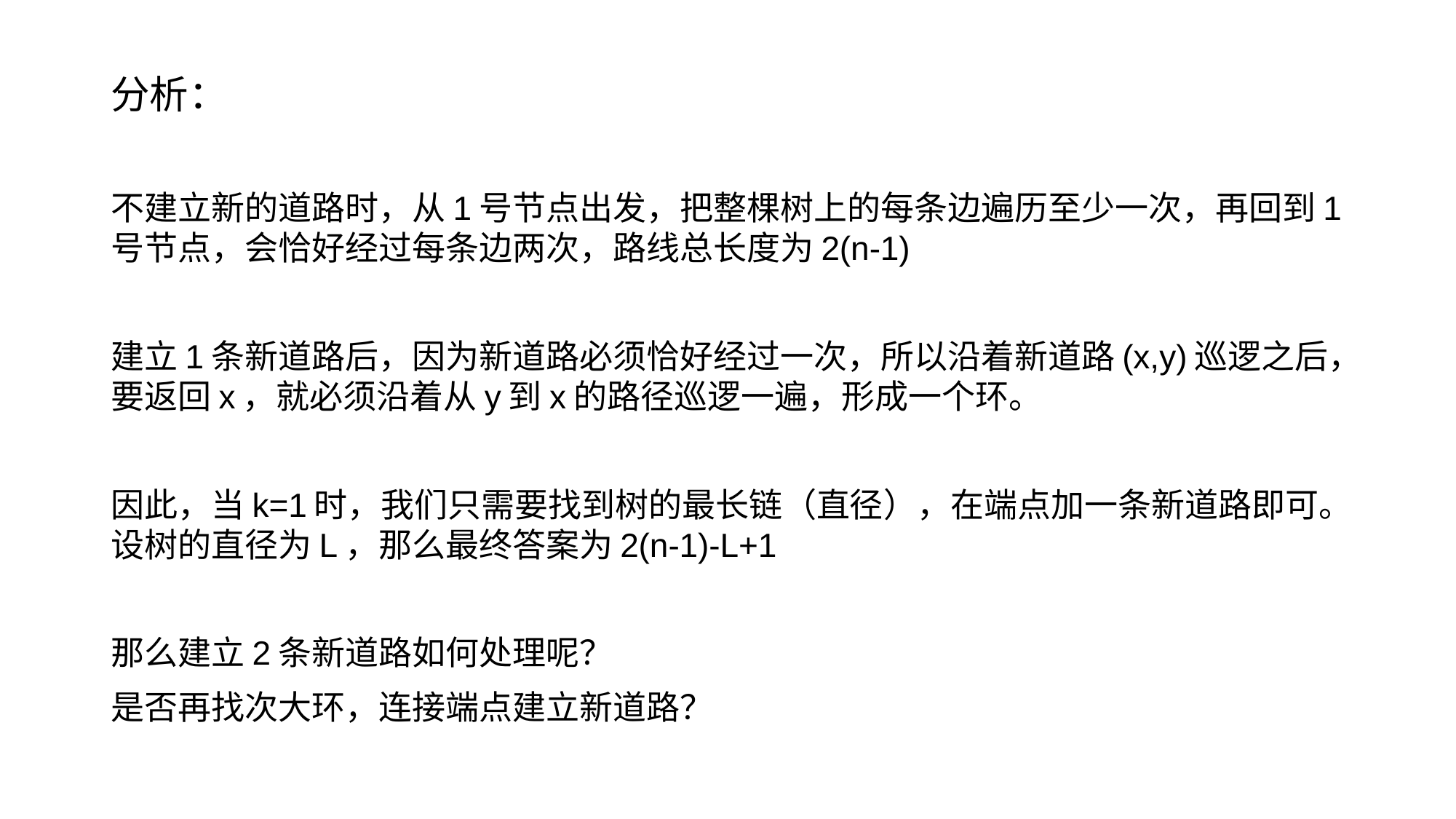

分析：

不建立新的道路时，从1号节点出发，把整棵树上的每条边遍历至少一次，再回到1号节点，会恰好经过每条边两次，路线总长度为2(n-1)

建立1条新道路后，因为新道路必须恰好经过一次，所以沿着新道路(x,y)巡逻之后，要返回x，就必须沿着从y到x的路径巡逻一遍，形成一个环。

因此，当k=1时，我们只需要找到树的最长链（直径），在端点加一条新道路即可。设树的直径为L，那么最终答案为2(n-1)-L+1

那么建立2条新道路如何处理呢？
是否再找次大环，连接端点建立新道路？